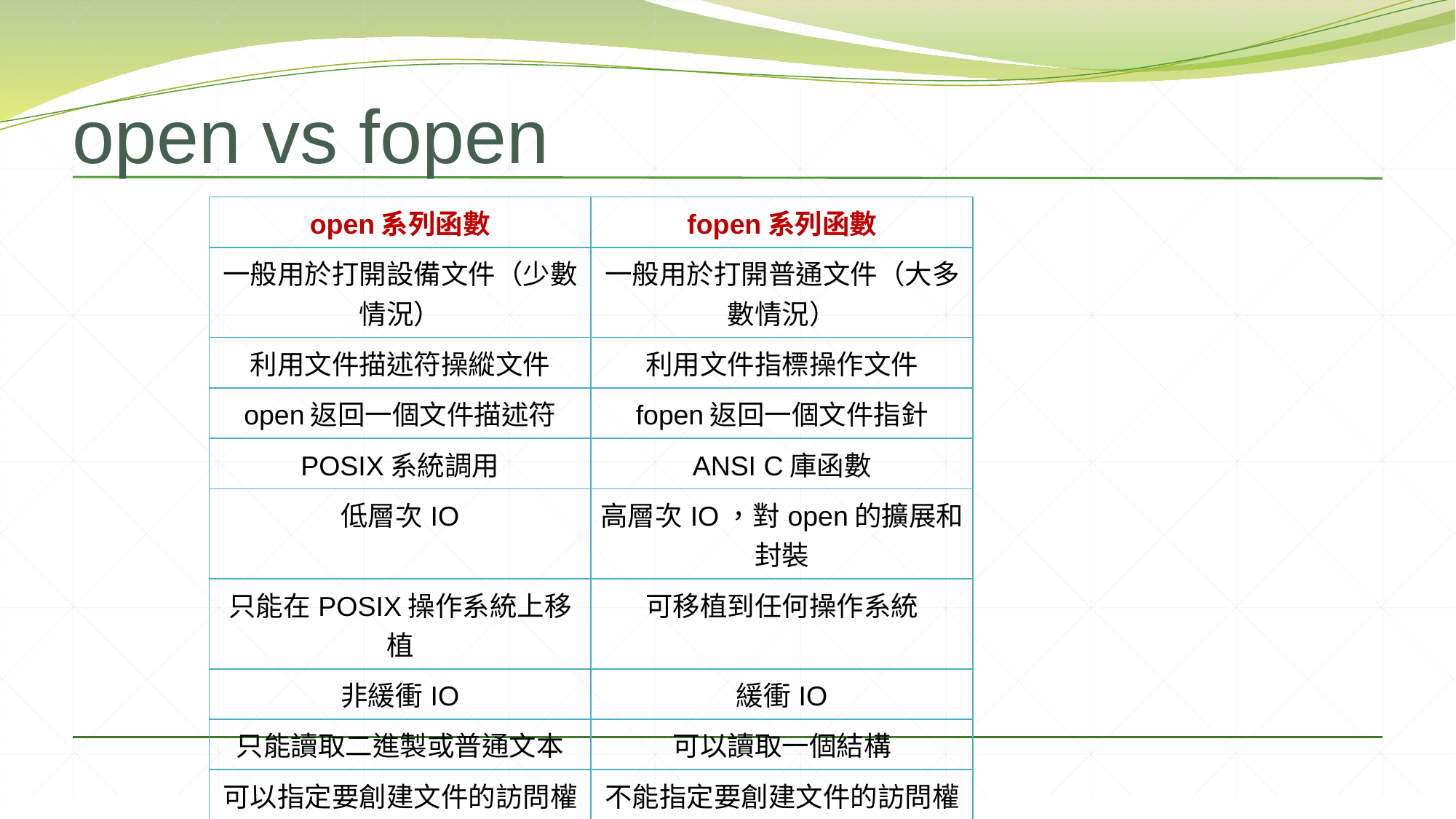

# open vs fopen
| open系列函數 | fopen系列函數 |
| --- | --- |
| 一般用於打開設備文件（少數情況） | 一般用於打開普通文件（大多數情況） |
| 利用文件描述符操縱文件 | 利用文件指標操作文件 |
| open返回一個文件描述符 | fopen返回一個文件指針 |
| POSIX系統調用 | ANSI C庫函數 |
| 低層次IO | 高層次IO，對open的擴展和封裝 |
| 只能在POSIX操作系統上移植 | 可移植到任何操作系統 |
| 非緩衝IO | 緩衝IO |
| 只能讀取二進製或普通文本 | 可以讀取一個結構 |
| 可以指定要創建文件的訪問權限 | 不能指定要創建文件的訪問權限 |